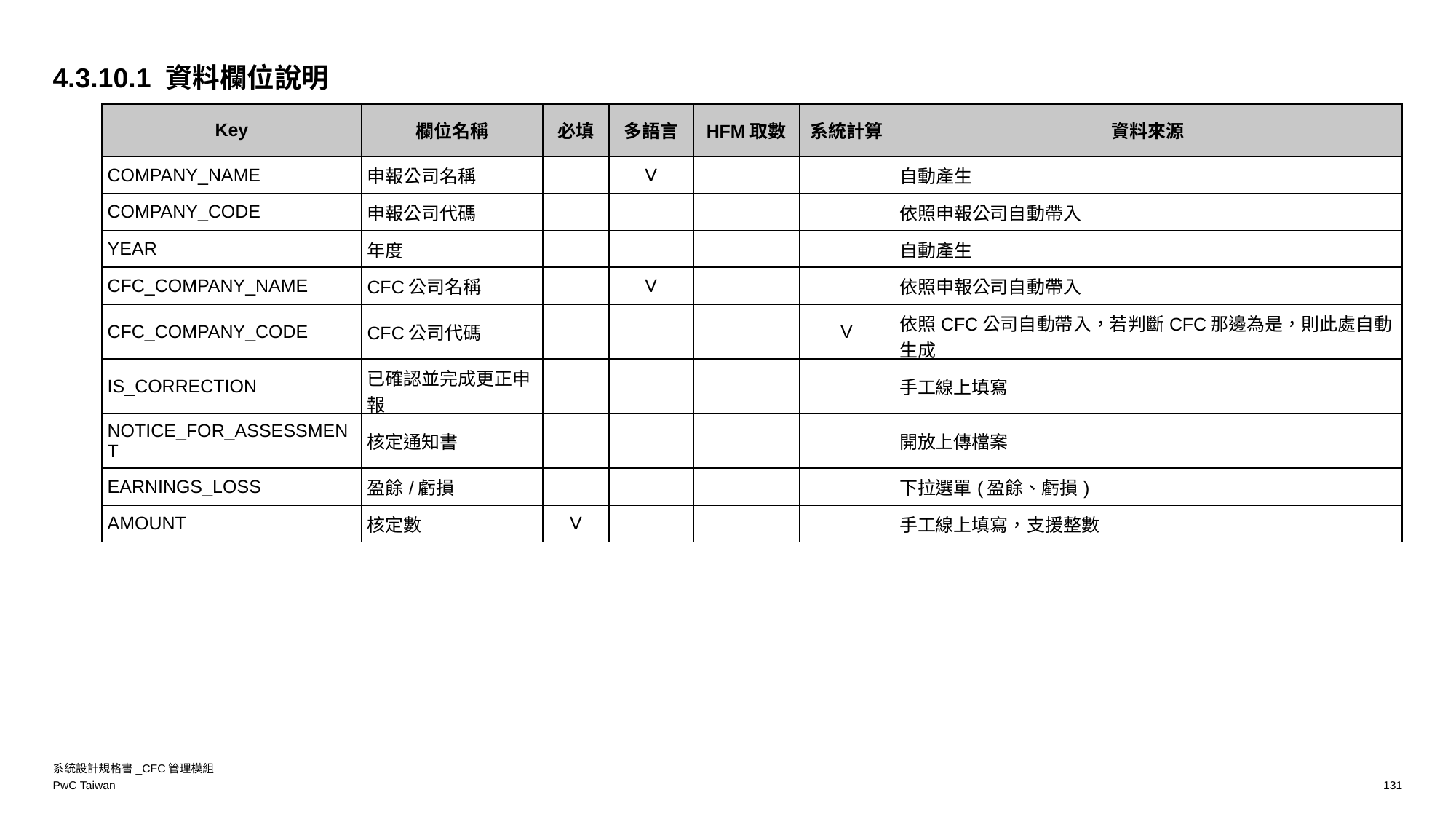

4.3.10.1 資料欄位說明
| Key | 欄位名稱 | 必填 | 多語言 | HFM取數 | 系統計算 | 資料來源 |
| --- | --- | --- | --- | --- | --- | --- |
| COMPANY\_NAME | 申報公司名稱 |  | V |  |  | 自動產生 |
| COMPANY\_CODE | 申報公司代碼 |  |  |  |  | 依照申報公司自動帶入 |
| YEAR | 年度 |  |  |  |  | 自動產生 |
| CFC\_COMPANY\_NAME | CFC公司名稱 |  | V |  |  | 依照申報公司自動帶入 |
| CFC\_COMPANY\_CODE | CFC公司代碼 |  |  |  | V | 依照CFC公司自動帶入，若判斷CFC那邊為是，則此處自動生成 |
| IS\_CORRECTION | 已確認並完成更正申報 |  |  |  |  | 手工線上填寫 |
| NOTICE\_FOR\_ASSESSMENT | 核定通知書 |  |  |  |  | 開放上傳檔案 |
| EARNINGS\_LOSS | 盈餘/虧損 |  |  |  |  | 下拉選單(盈餘、虧損) |
| AMOUNT | 核定數 | V |  |  |  | 手工線上填寫，支援整數 |
系統設計規格書_CFC管理模組
131